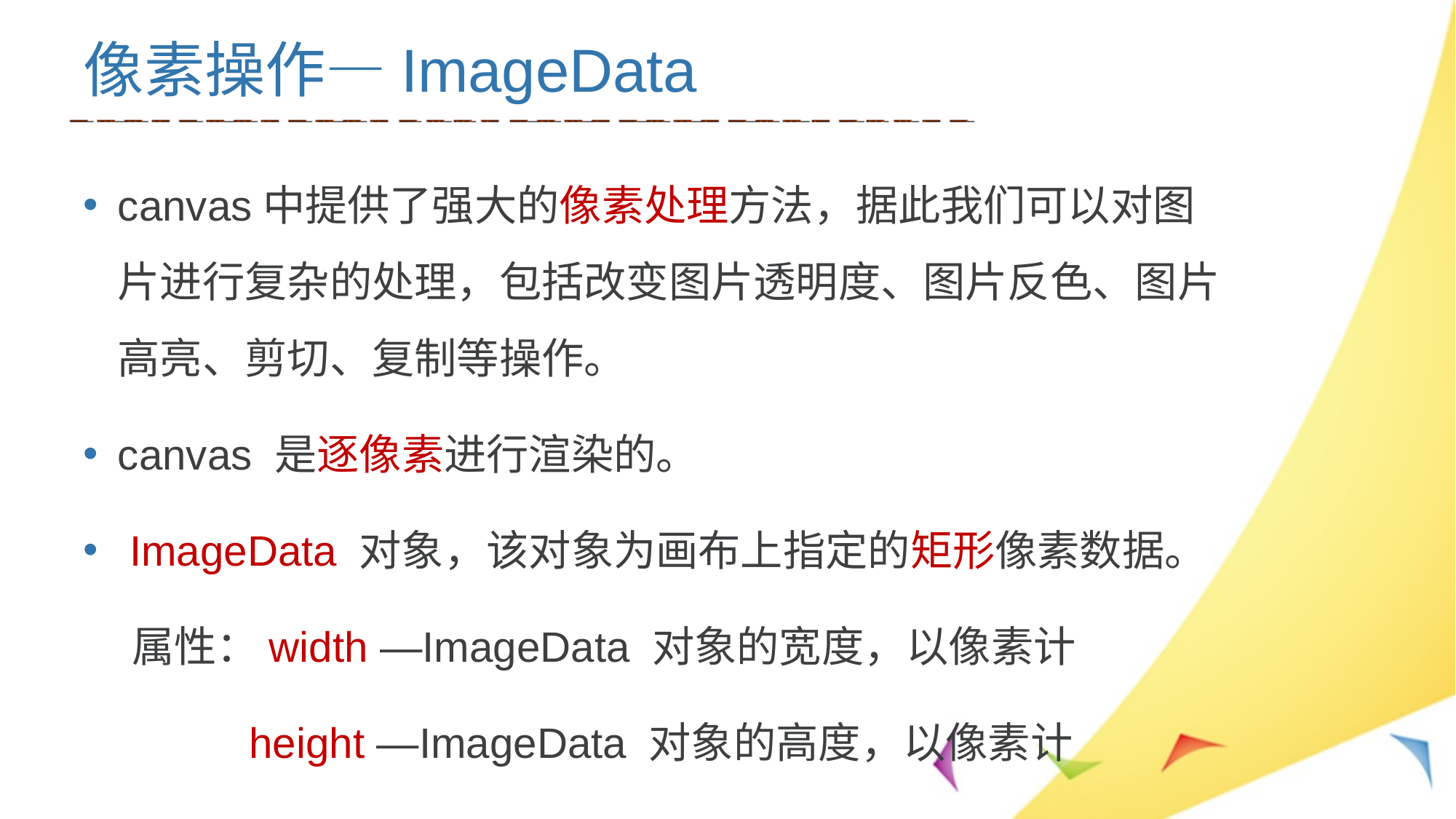

# 像素操作—ImageData
canvas中提供了强大的像素处理方法，据此我们可以对图片进行复杂的处理，包括改变图片透明度、图片反色、图片高亮、剪切、复制等操作。
canvas 是逐像素进行渲染的。
 ImageData 对象，该对象为画布上指定的矩形像素数据。
    属性：width —ImageData 对象的宽度，以像素计
              height —ImageData 对象的高度，以像素计